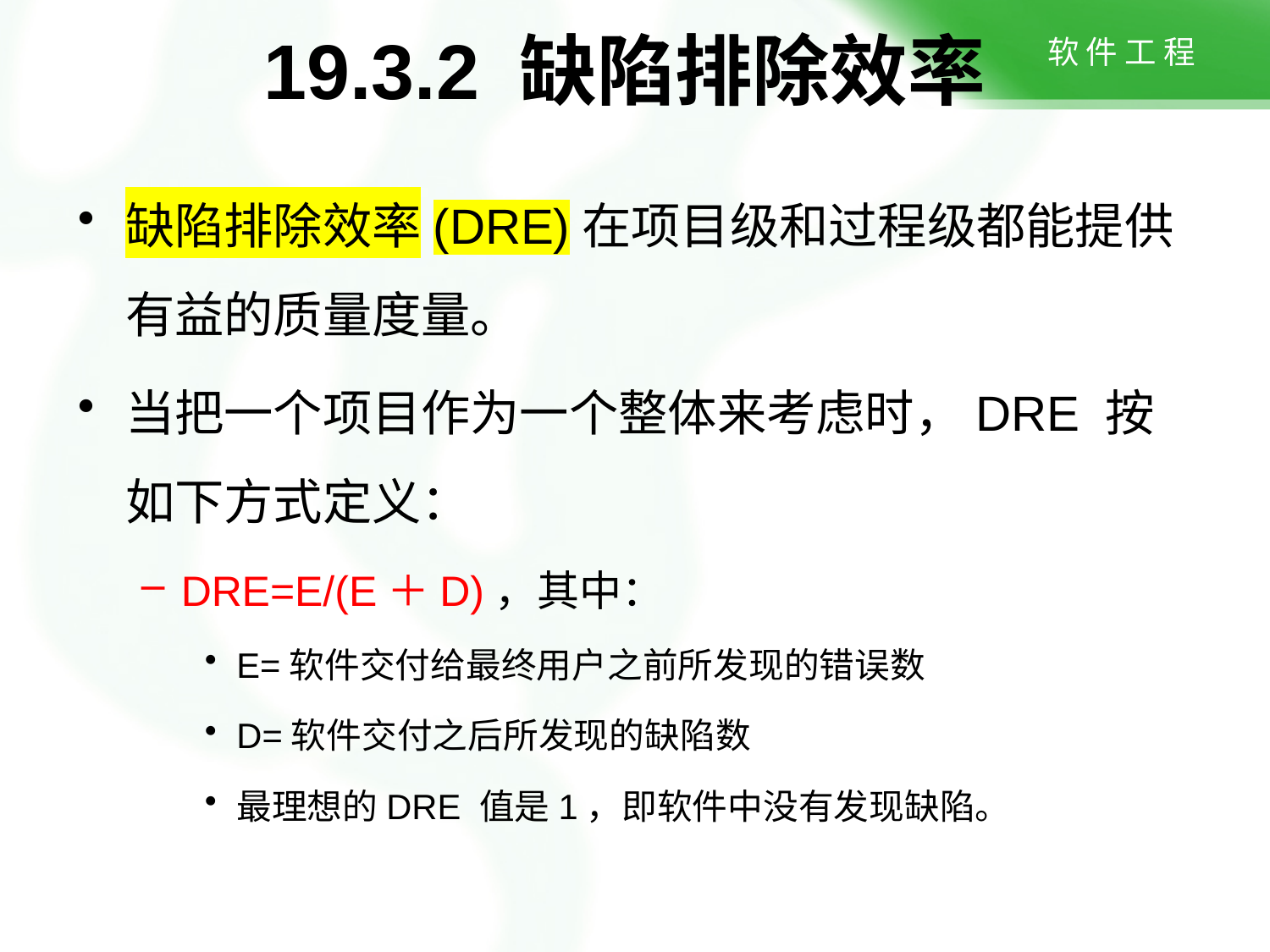

19.3.2 缺陷排除效率
缺陷排除效率(DRE)在项目级和过程级都能提供有益的质量度量。
当把一个项目作为一个整体来考虑时，DRE 按如下方式定义：
DRE=E/(E＋D)，其中：
E=软件交付给最终用户之前所发现的错误数
D=软件交付之后所发现的缺陷数
最理想的DRE 值是1，即软件中没有发现缺陷。